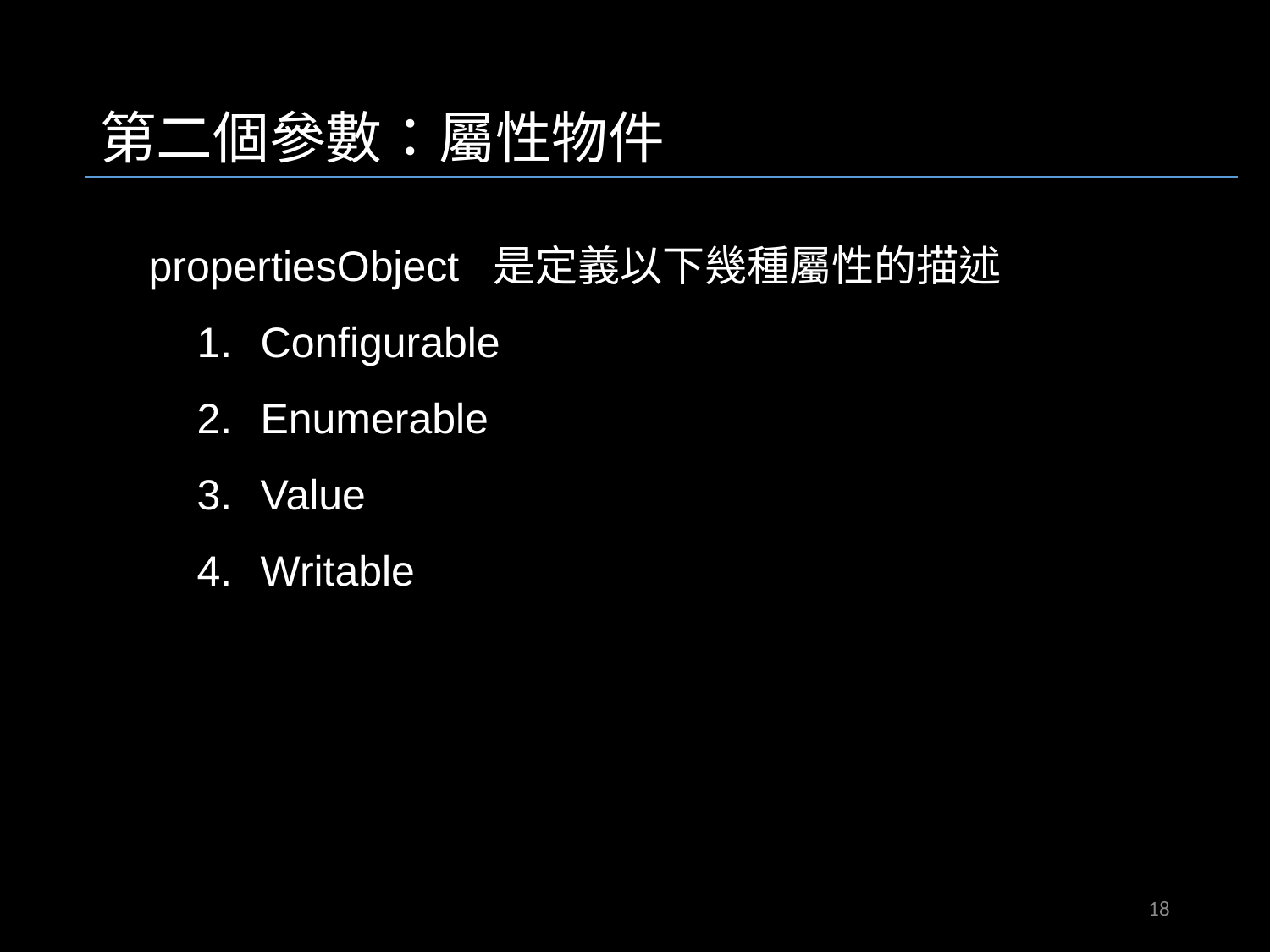

第二個參數：屬性物件
propertiesObject  是定義以下幾種屬性的描述
Configurable
Enumerable
Value
Writable
JavaScriptObjects02.js

18